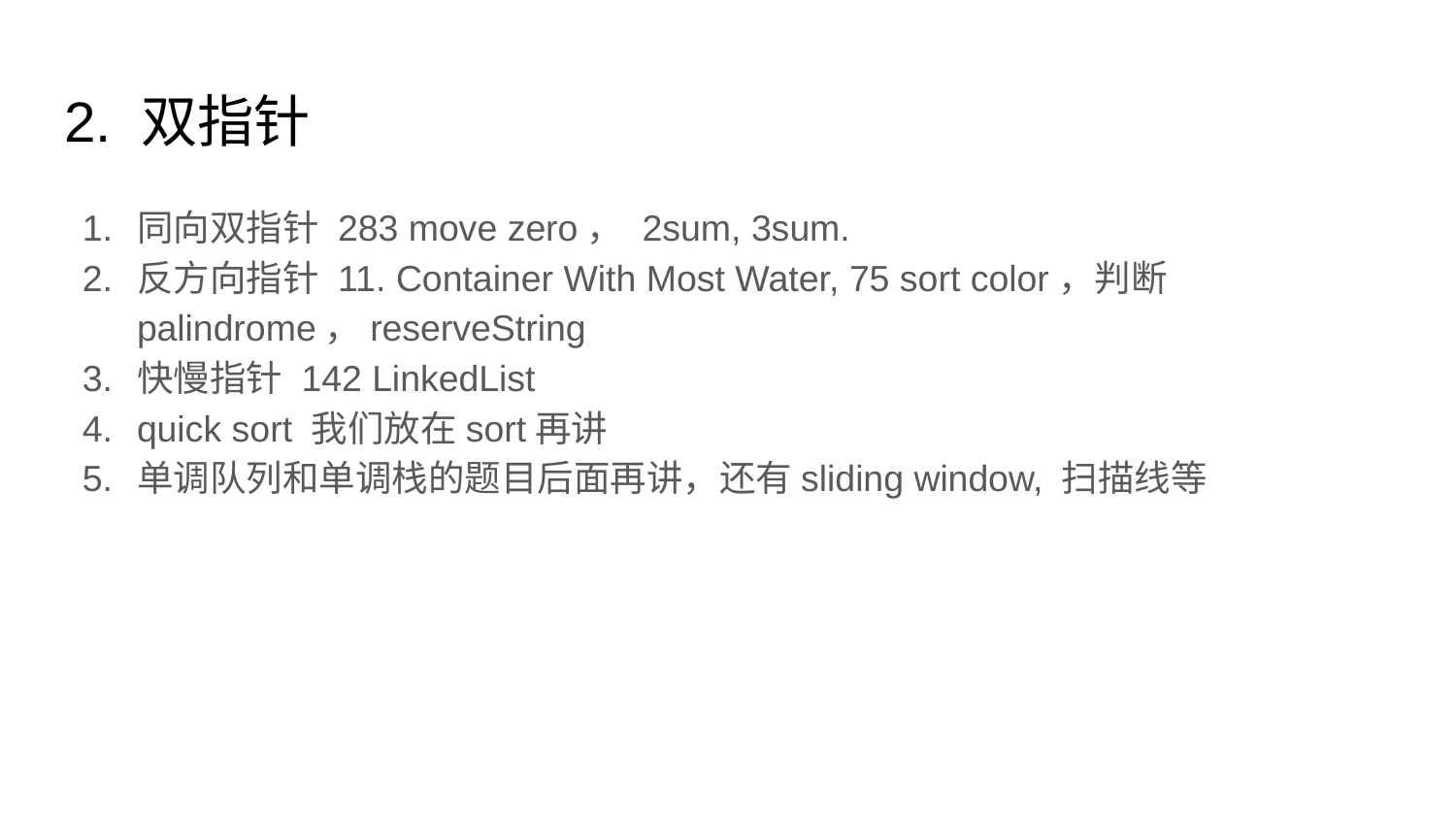

# 2. 双指针
同向双指针 283 move zero， 2sum, 3sum.
反方向指针 11. Container With Most Water, 75 sort color，判断palindrome，reserveString
快慢指针 142 LinkedList
quick sort 我们放在sort再讲
单调队列和单调栈的题目后面再讲，还有sliding window, 扫描线等